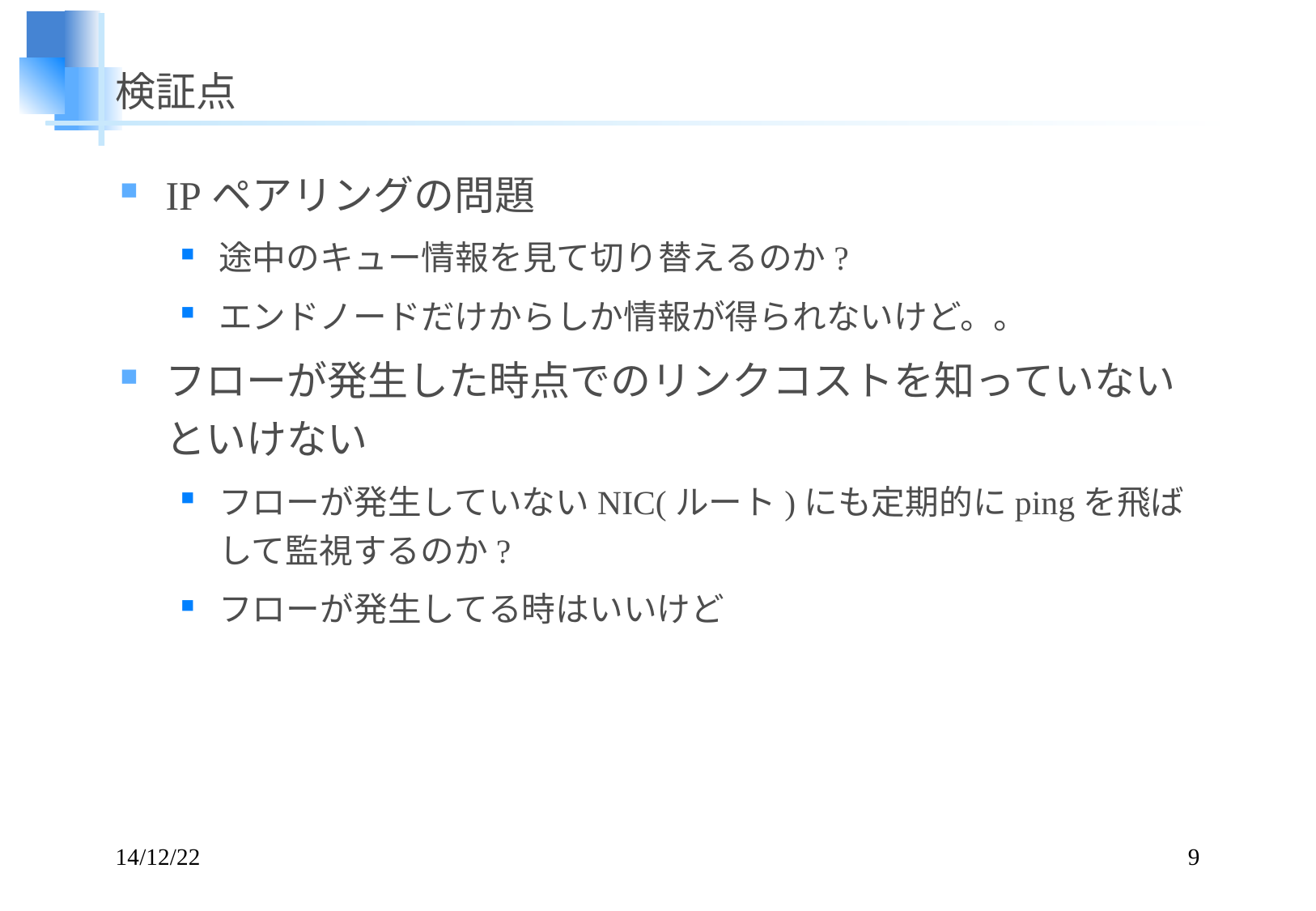

# 検証点
IPペアリングの問題
途中のキュー情報を見て切り替えるのか?
エンドノードだけからしか情報が得られないけど。。
フローが発生した時点でのリンクコストを知っていないといけない
フローが発生していないNIC(ルート)にも定期的にpingを飛ばして監視するのか?
フローが発生してる時はいいけど
14/12/22
9